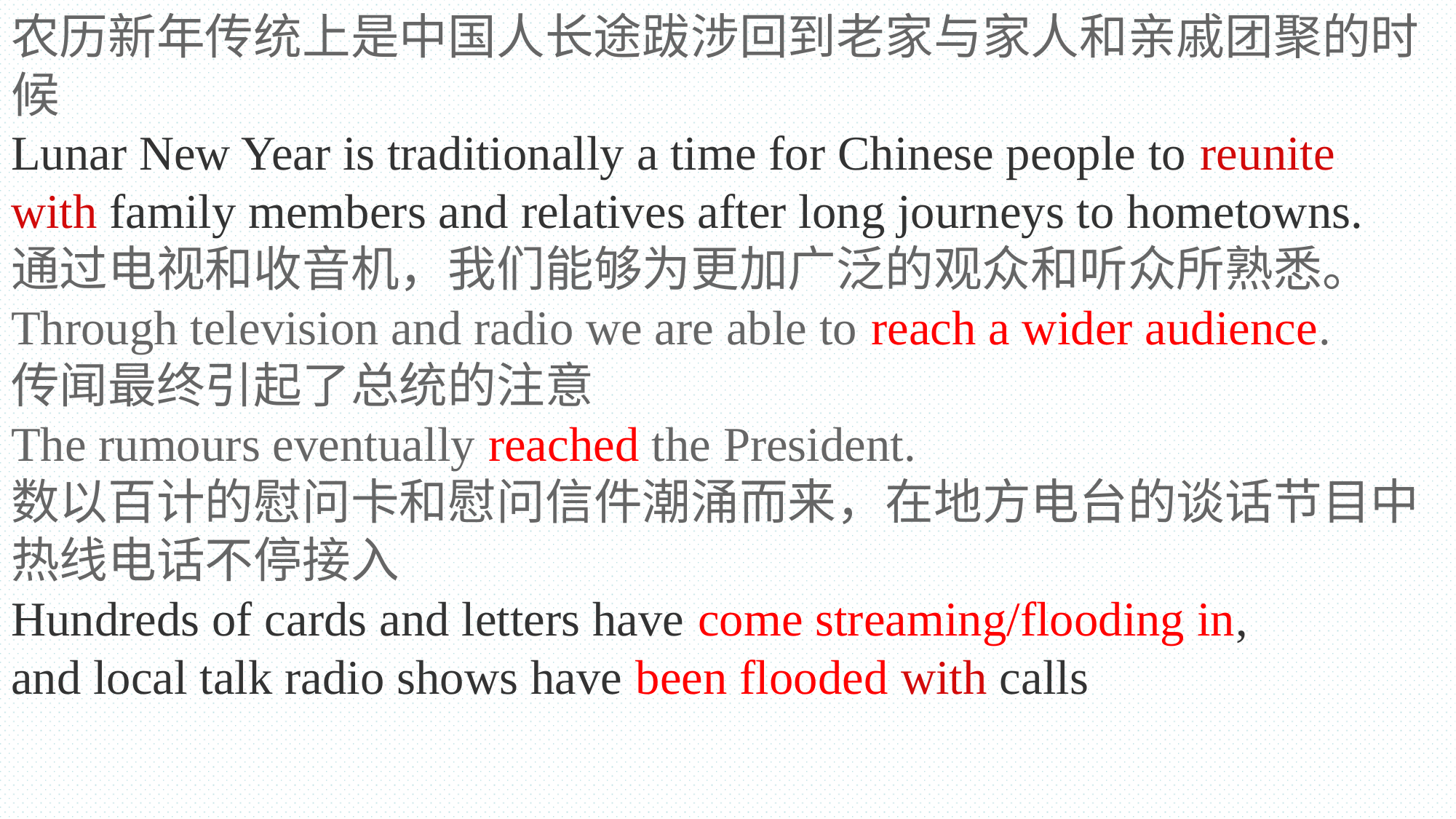

农历新年传统上是中国人长途跋涉回到老家与家人和亲戚团聚的时候
Lunar New Year is traditionally a time for Chinese people to reunite
with family members and relatives after long journeys to hometowns.
通过电视和收音机，我们能够为更加广泛的观众和听众所熟悉。
Through television and radio we are able to reach a wider audience.
传闻最终引起了总统的注意
The rumours eventually reached the President.
数以百计的慰问卡和慰问信件潮涌而来，在地方电台的谈话节目中热线电话不停接入
Hundreds of cards and letters have come streaming/flooding in, and local talk radio shows have been flooded with calls